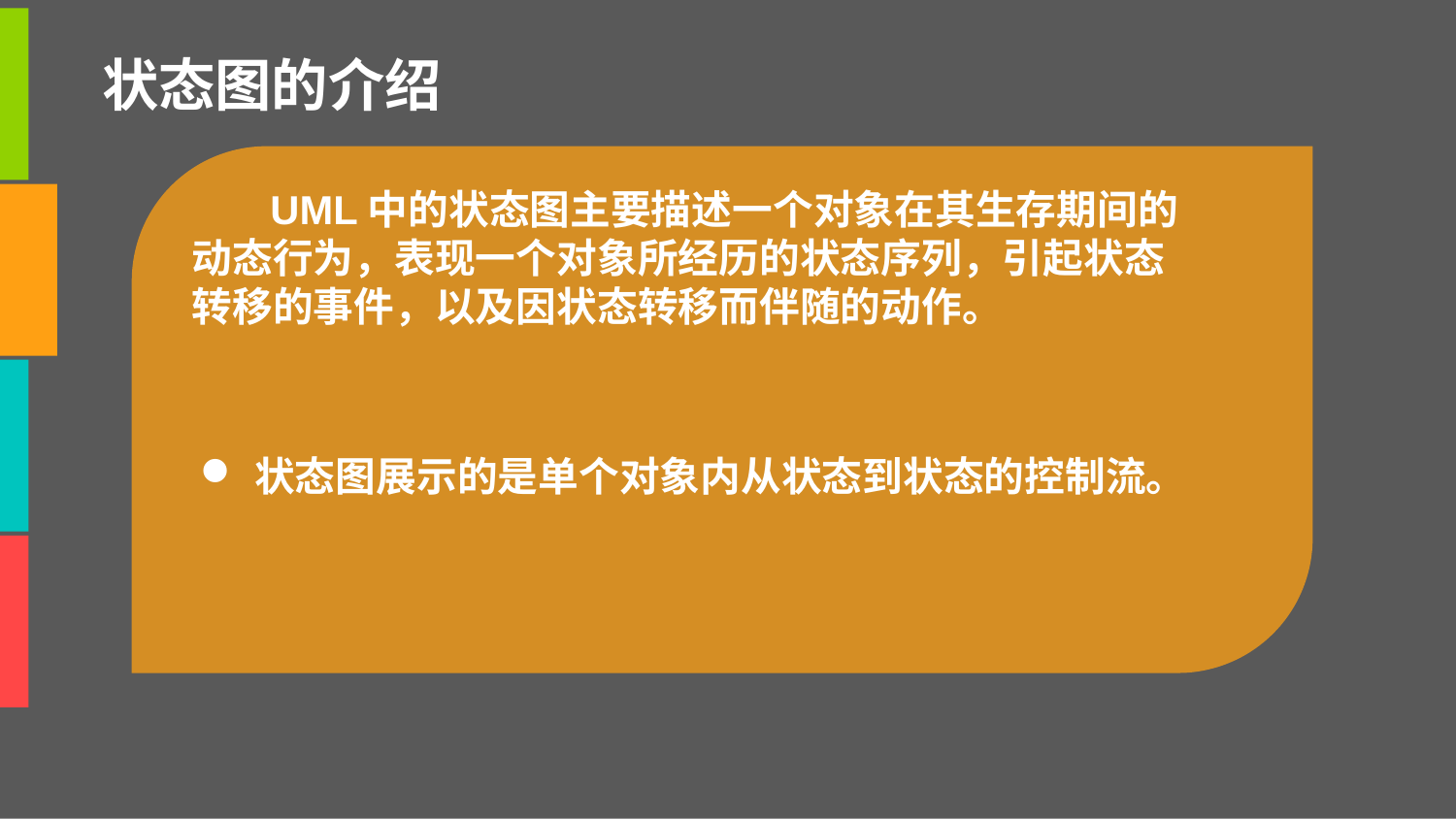

状态图的介绍

       UML中的状态图主要描述一个对象在其生存期间的动态行为，表现一个对象所经历的状态序列，引起状态转移的事件，以及因状态转移而伴随的动作。

状态图展示的是单个对象内从状态到状态的控制流。